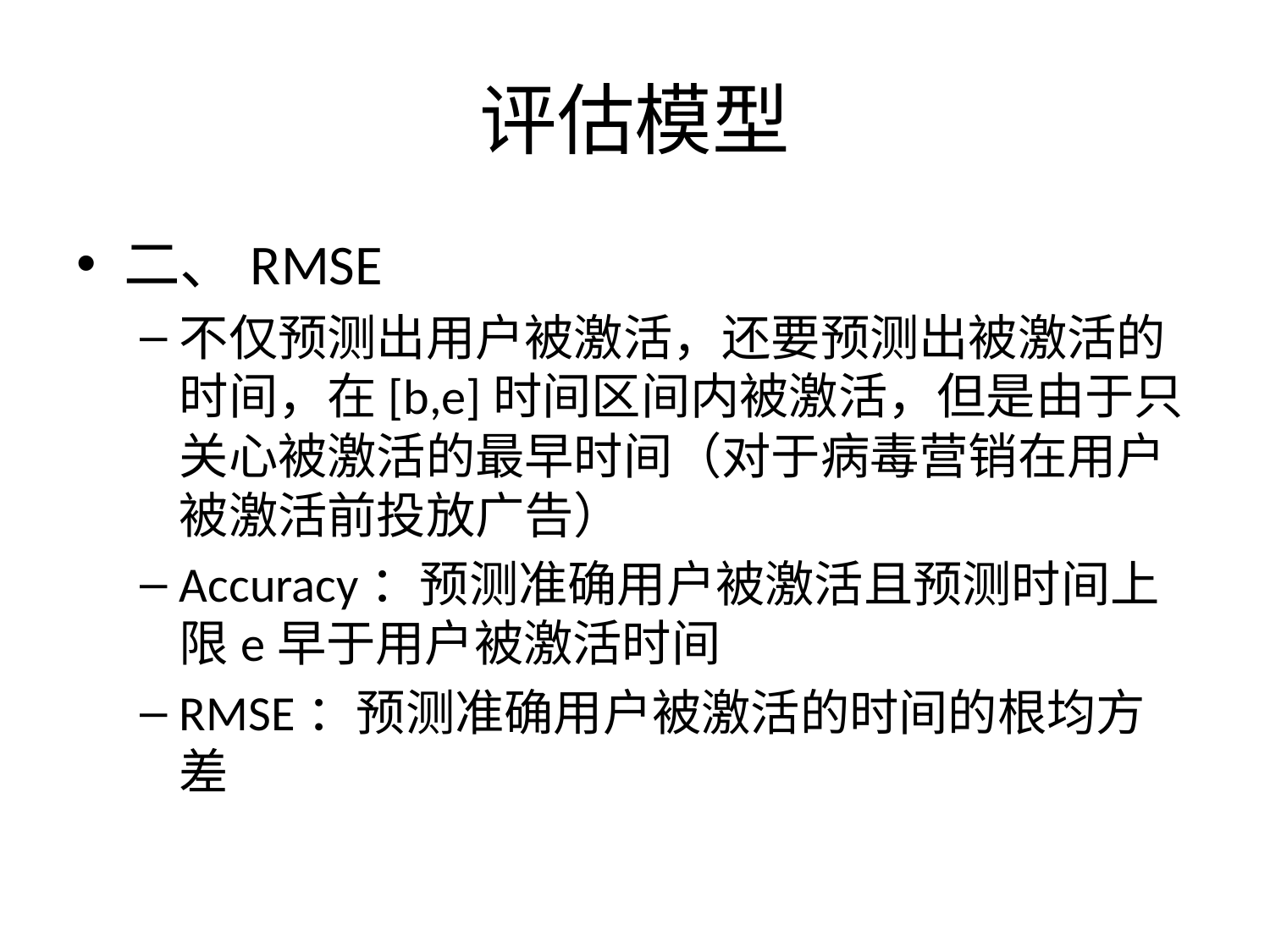

# 评估模型
二、RMSE
不仅预测出用户被激活，还要预测出被激活的时间，在[b,e]时间区间内被激活，但是由于只关心被激活的最早时间（对于病毒营销在用户被激活前投放广告）
Accuracy：预测准确用户被激活且预测时间上限e早于用户被激活时间
RMSE：预测准确用户被激活的时间的根均方差